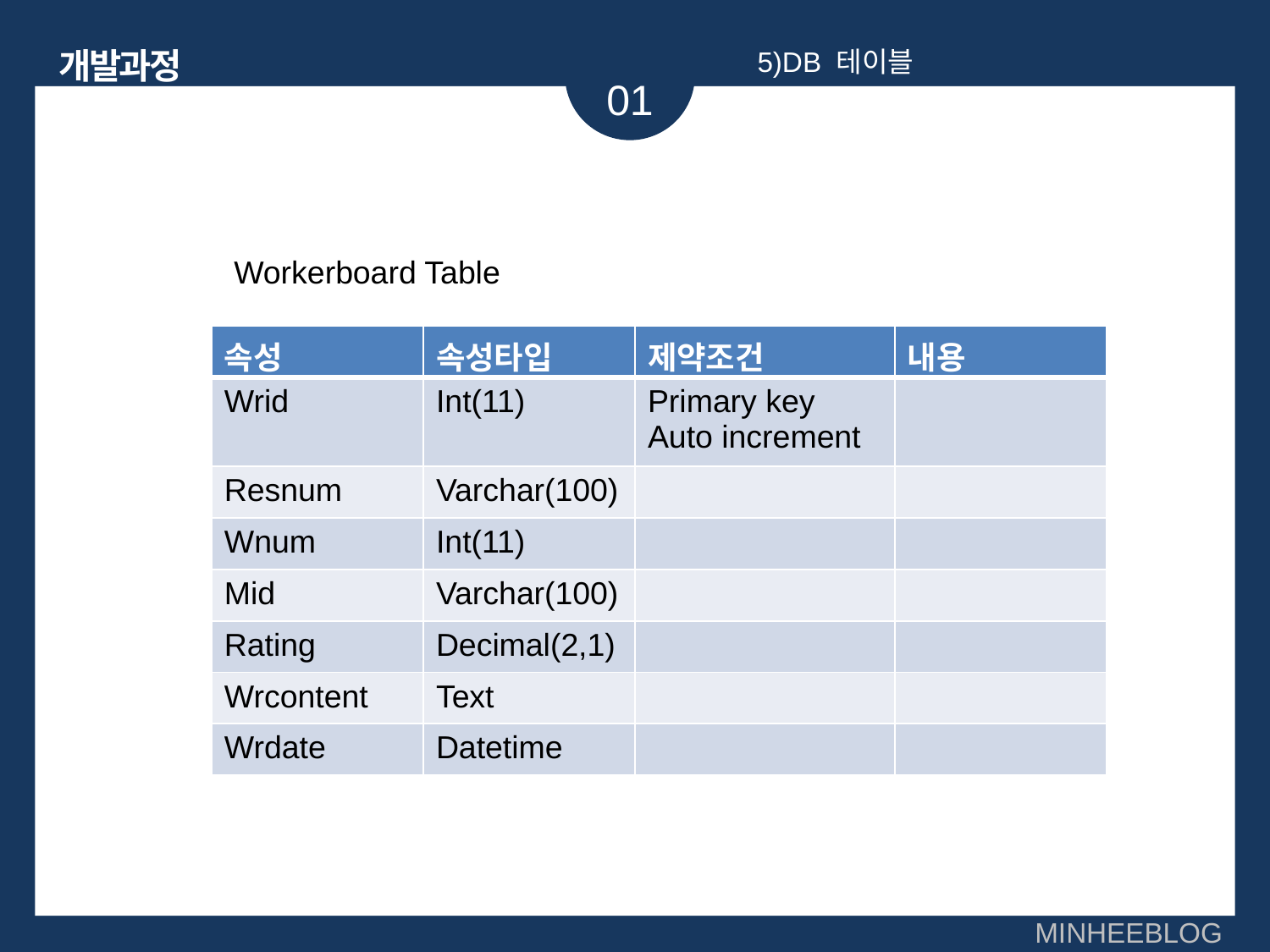

개발과정

5)DB 테이블
01

Workerboard Table
| 속성 | 속성타입 | 제약조건 | 내용 |
| --- | --- | --- | --- |
| Wrid | Int(11) | Primary key Auto increment |  |
| Resnum | Varchar(100) |  |  |
| Wnum | Int(11) |  |  |
| Mid | Varchar(100) |  |  |
| Rating | Decimal(2,1) |  |  |
| Wrcontent | Text |  |  |
| Wrdate | Datetime |  |  |
MINHEEBLOG